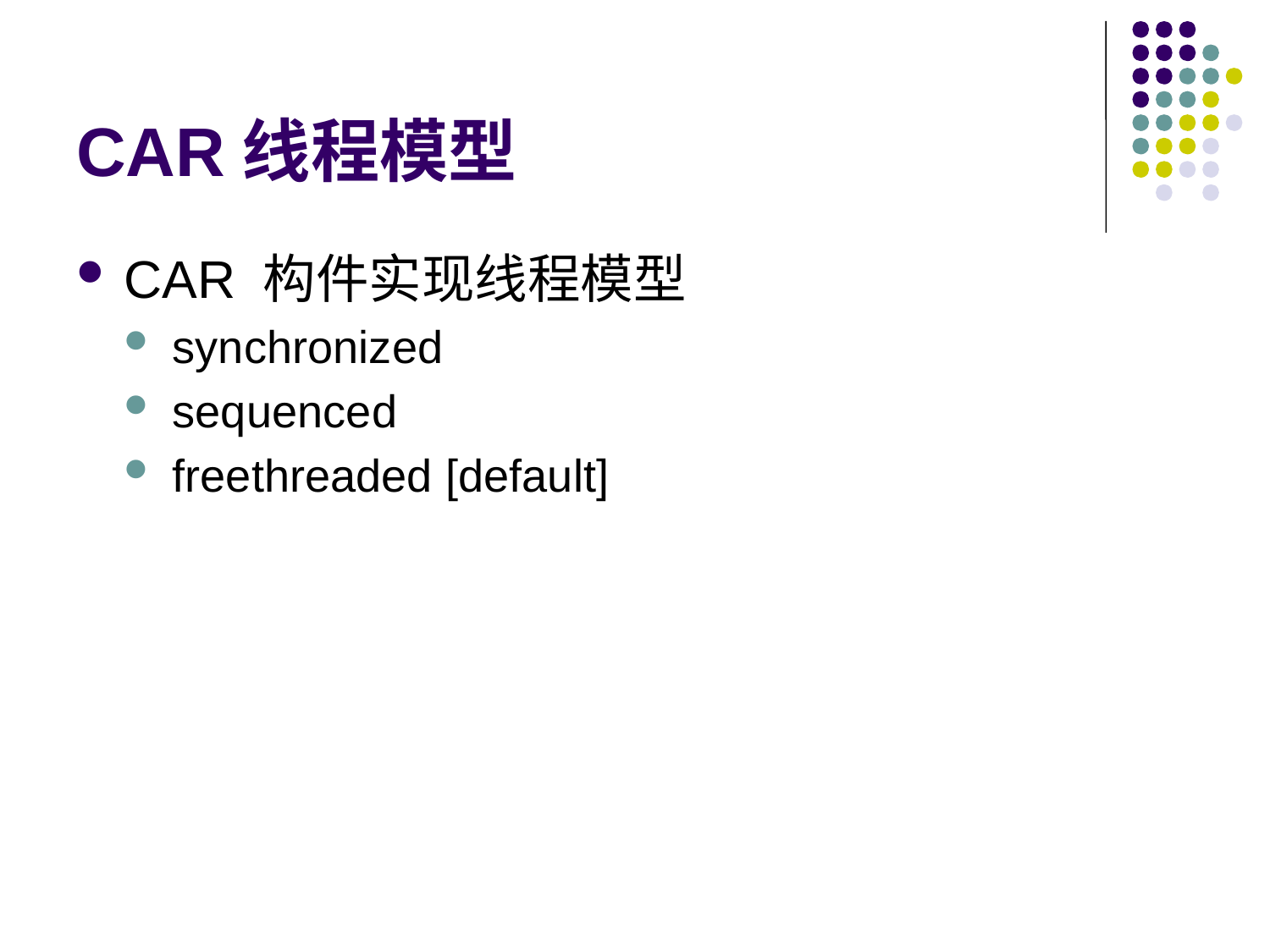

# CAR线程模型
CAR 构件实现线程模型
synchronized
sequenced
freethreaded [default]